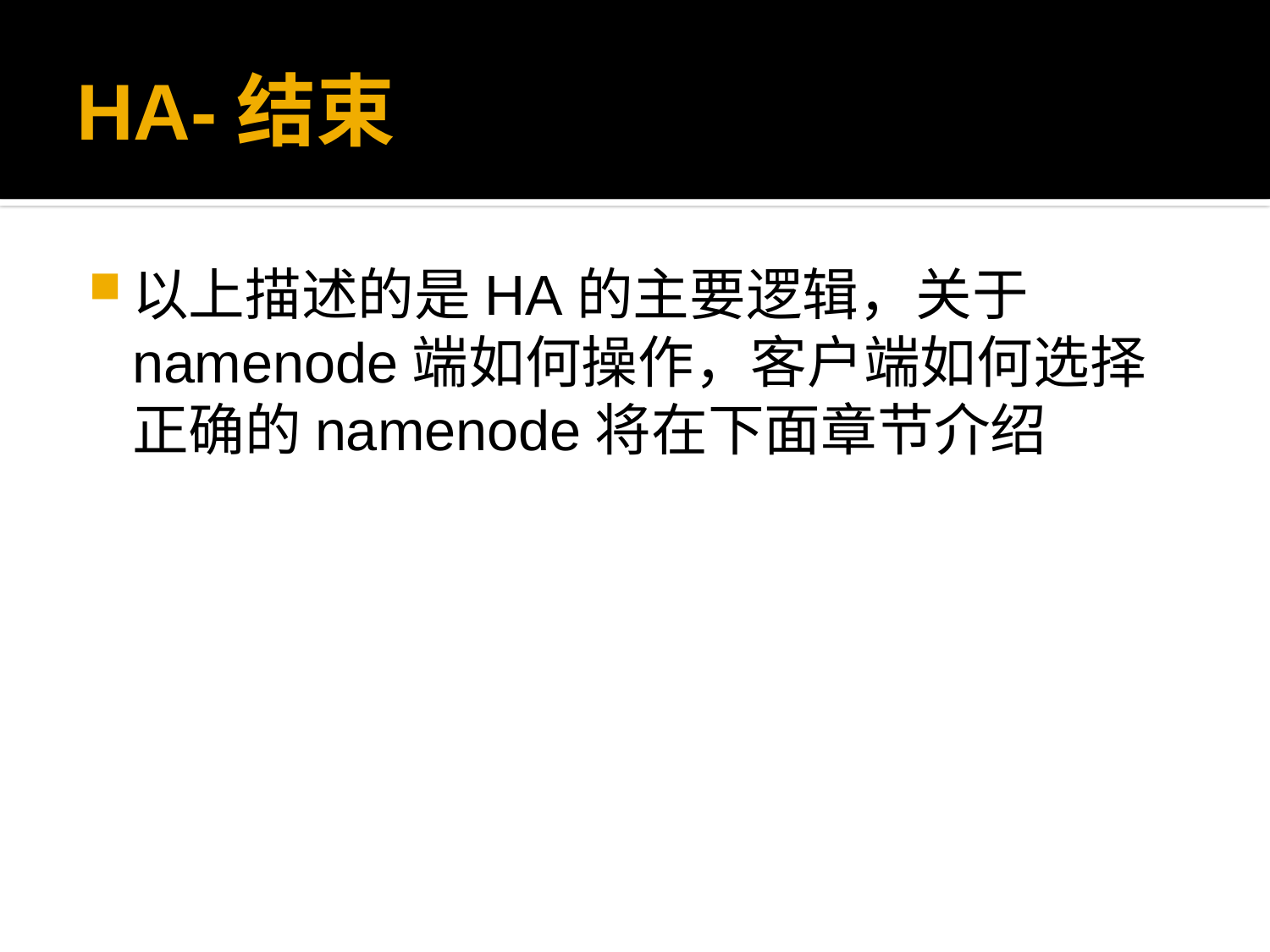

# HA-结束
以上描述的是HA的主要逻辑，关于namenode端如何操作，客户端如何选择正确的namenode将在下面章节介绍